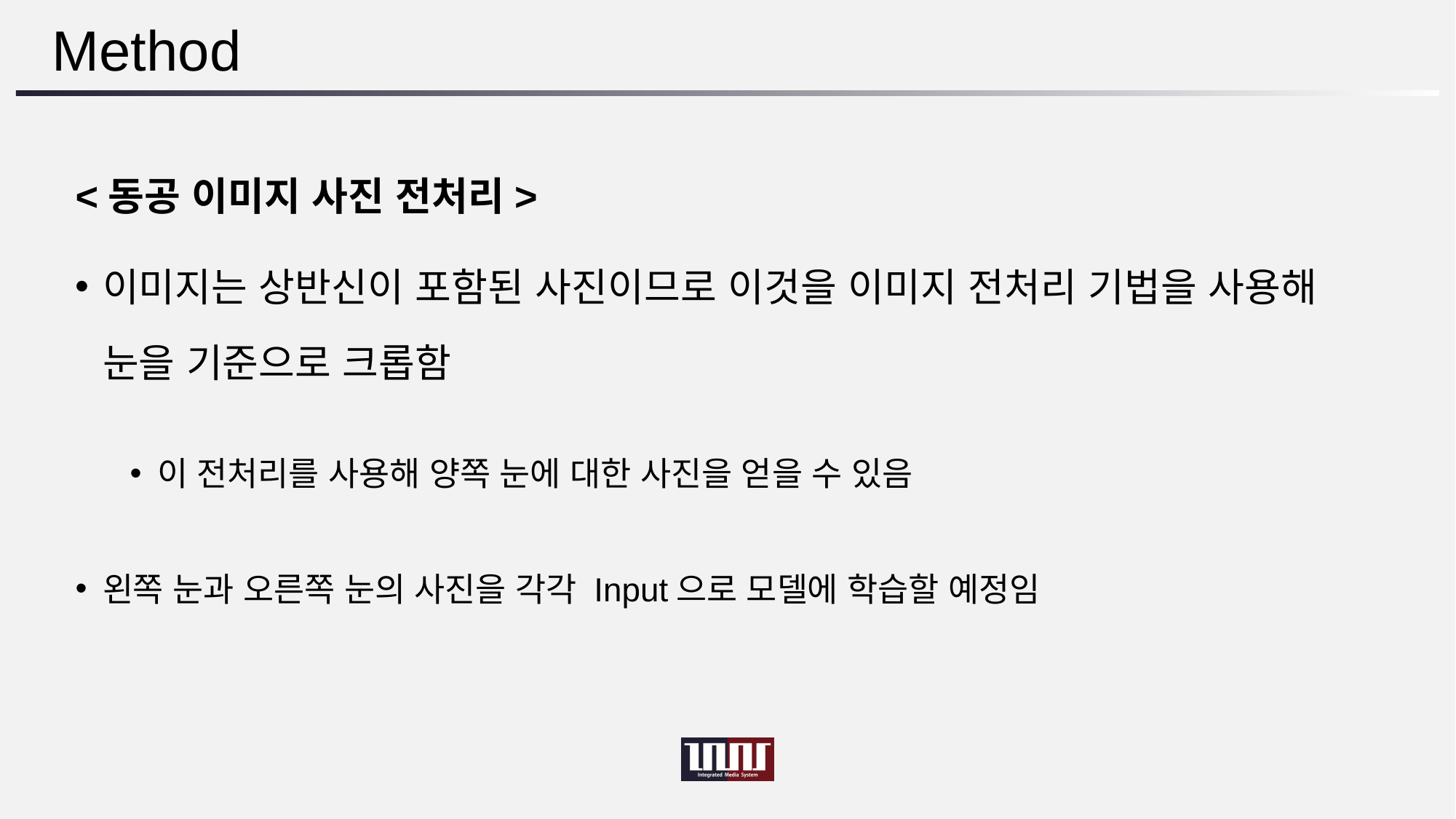

# Method
<동공 이미지 사진 전처리>
이미지는 상반신이 포함된 사진이므로 이것을 이미지 전처리 기법을 사용해 눈을 기준으로 크롭함
이 전처리를 사용해 양쪽 눈에 대한 사진을 얻을 수 있음
왼쪽 눈과 오른쪽 눈의 사진을 각각 Input으로 모델에 학습할 예정임